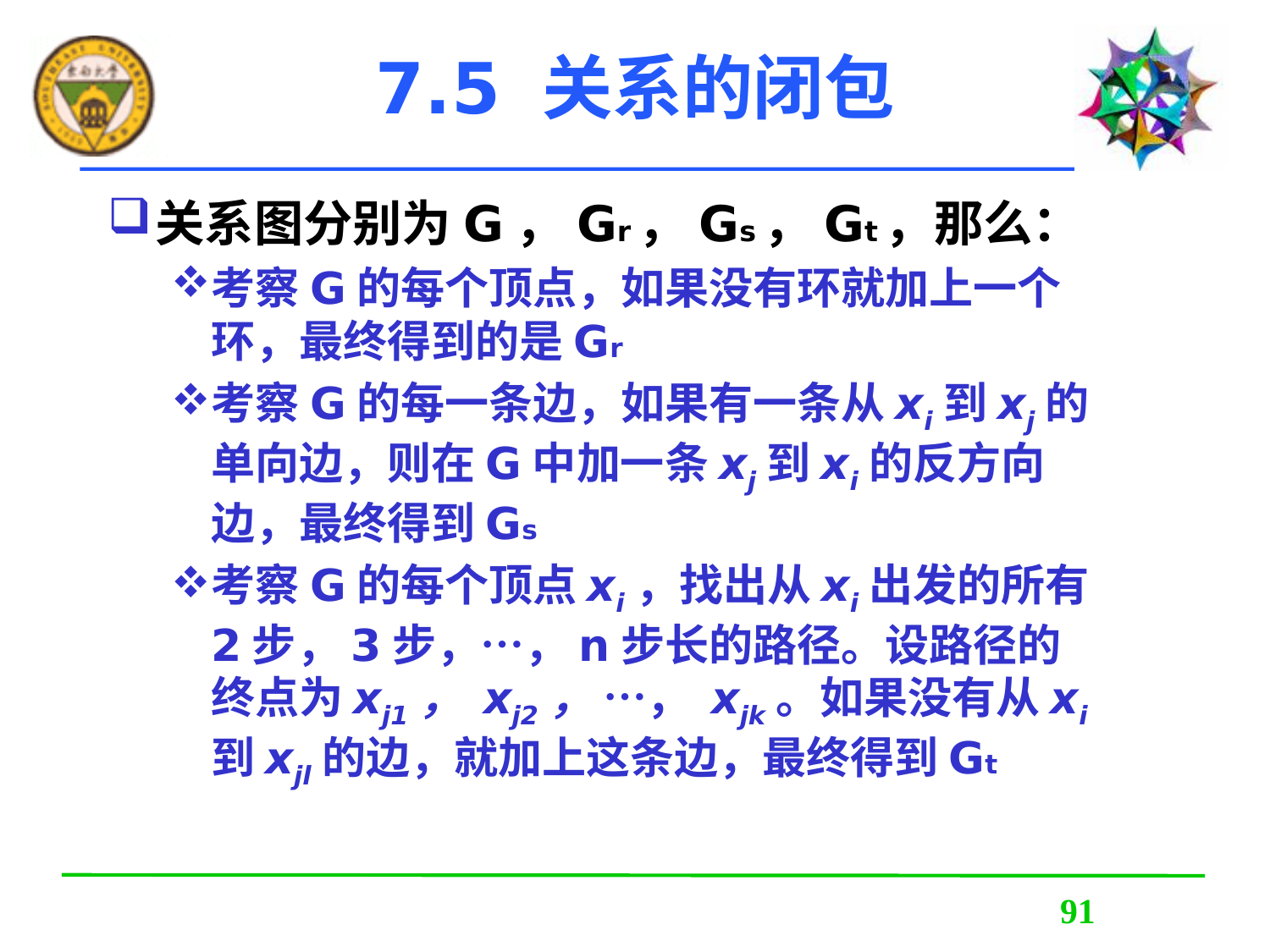

# 7.5 关系的闭包
关系图分别为G，Gr，Gs，Gt，那么：
考察G的每个顶点，如果没有环就加上一个环，最终得到的是Gr
考察G的每一条边，如果有一条从xi到xj的单向边，则在G中加一条xj到xi的反方向边，最终得到Gs
考察G的每个顶点xi，找出从xi出发的所有2步，3步，…，n步长的路径。设路径的终点为xj1， xj2， …， xjk。如果没有从xi到xjl的边，就加上这条边，最终得到Gt